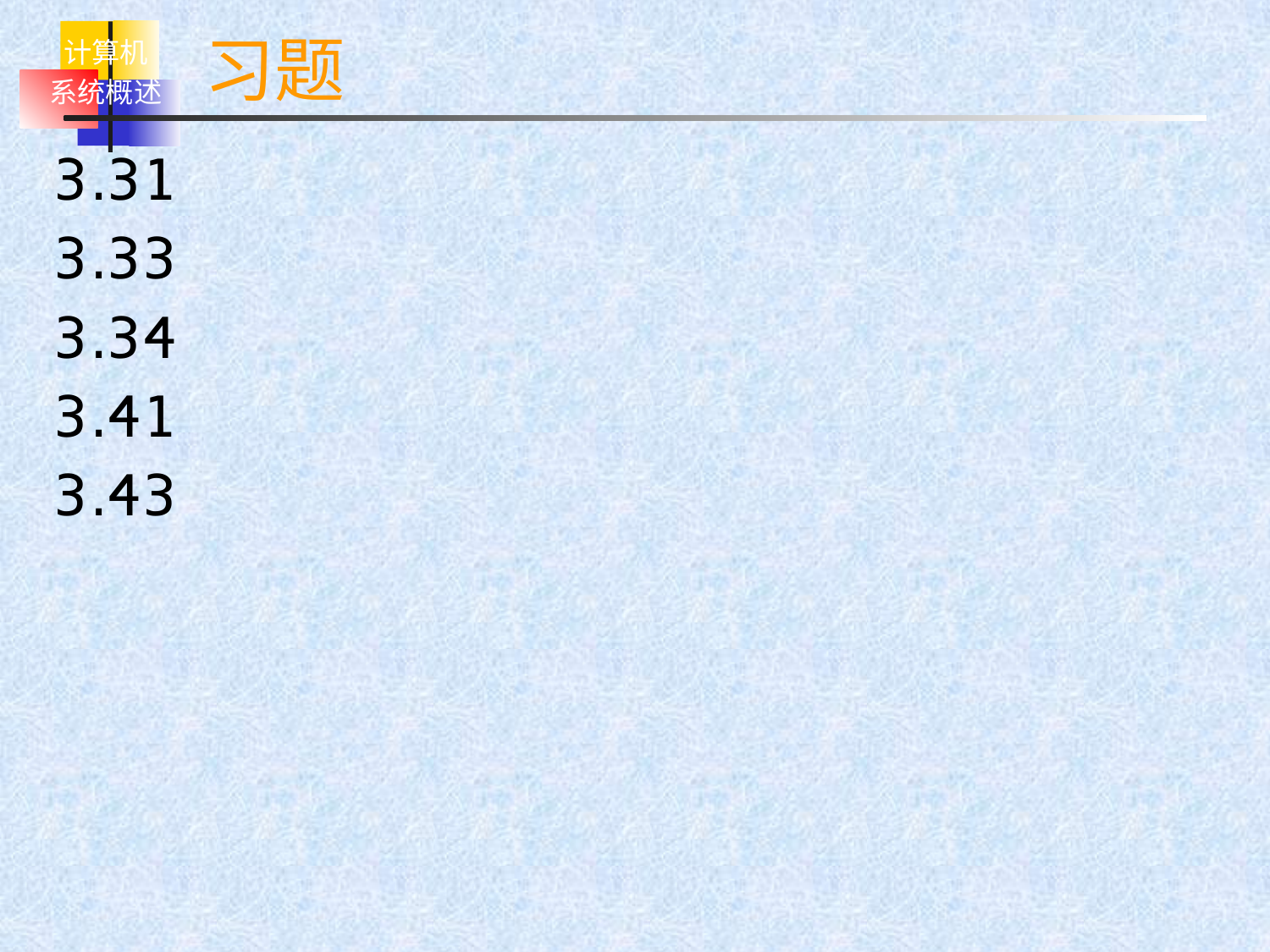

# 习题
3.31
3.33
3.34
3.41
3.43